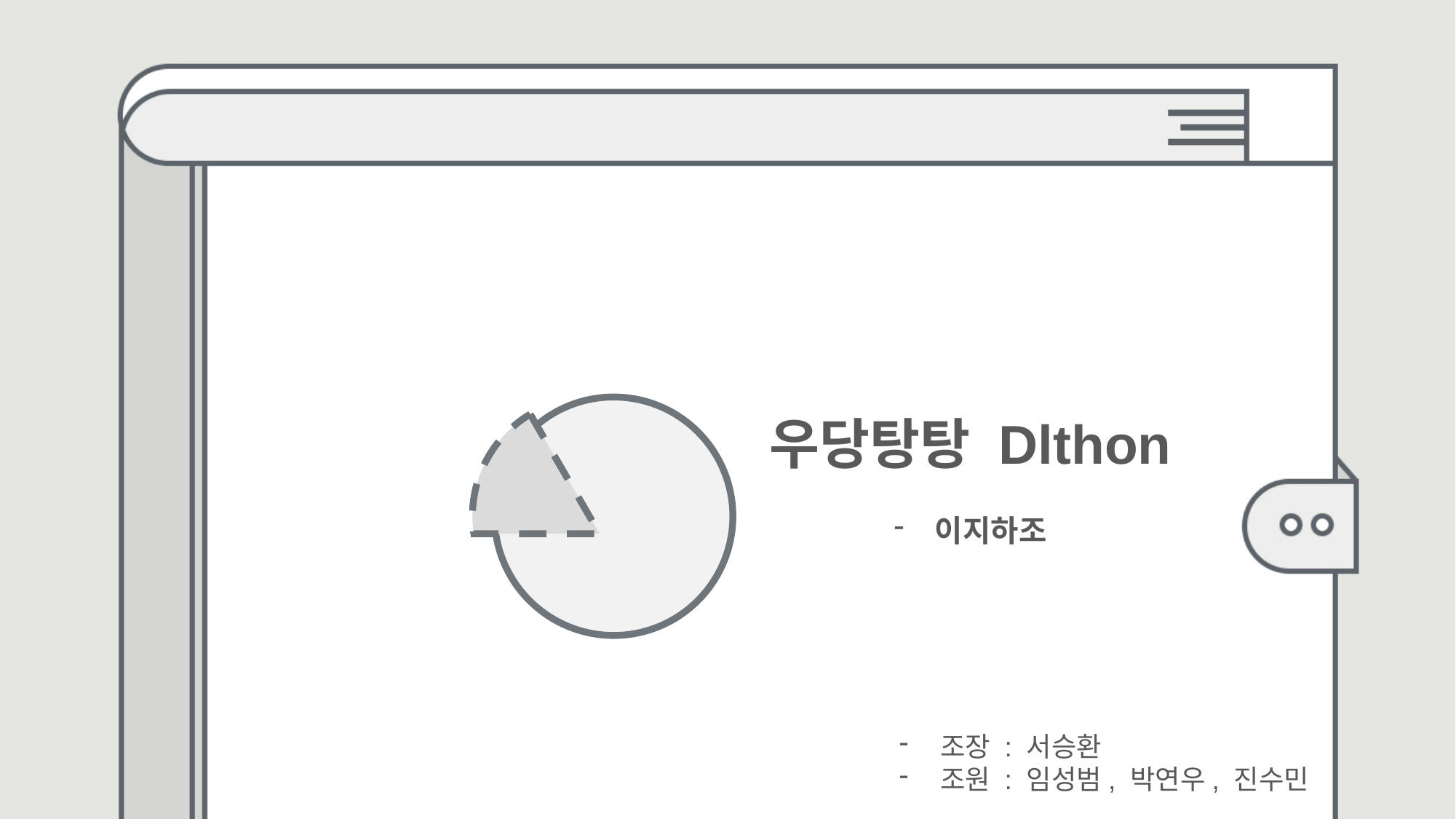

우당탕탕 Dlthon

이지하조

조장 : 서승환
조원 : 임성범, 박연우, 진수민